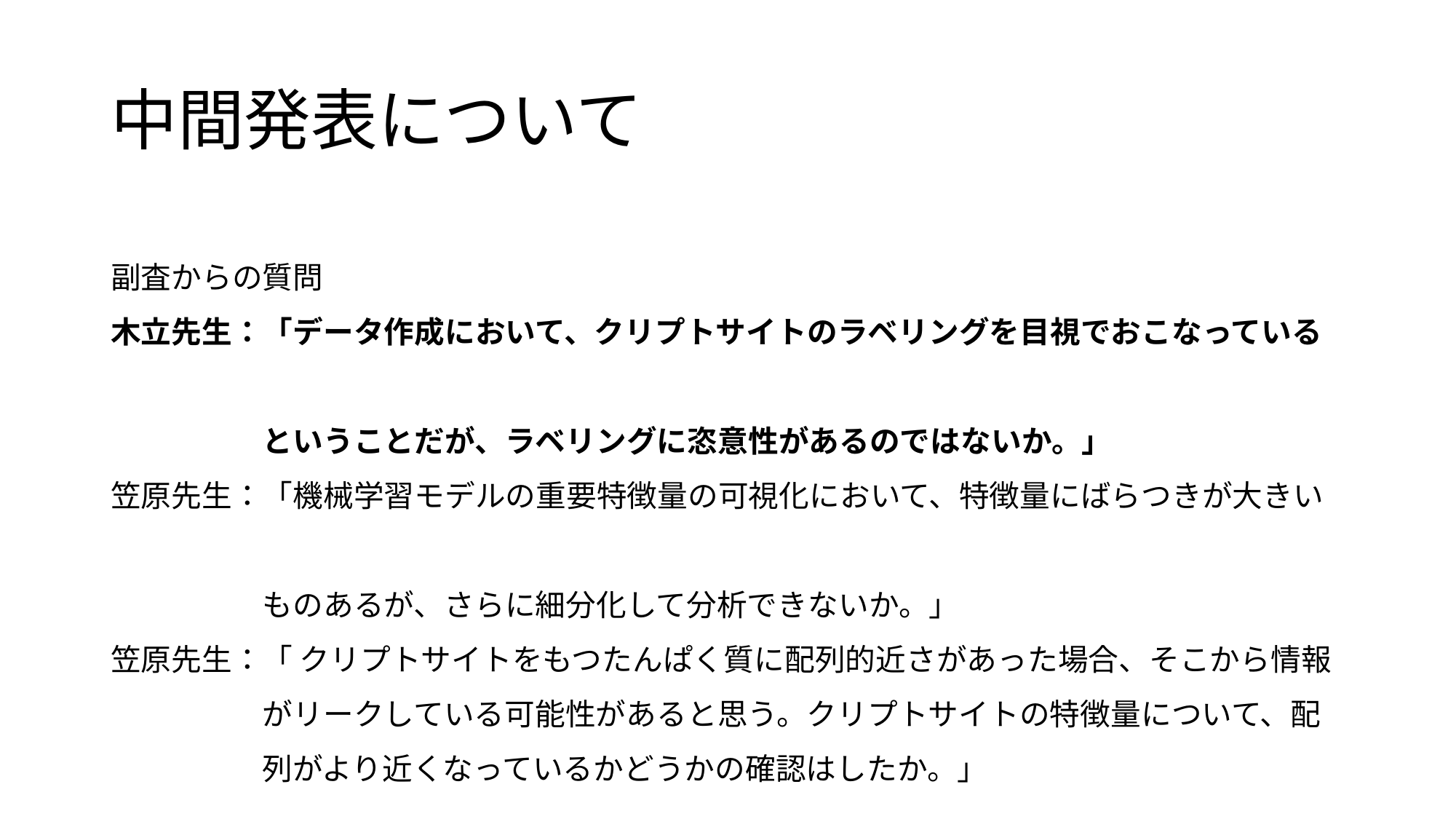

# 中間発表について
副査からの質問
木立先生：「データ作成において、クリプトサイトのラベリングを目視でおこなっている
　　　　　ということだが、ラベリングに恣意性があるのではないか。」
笠原先生：「機械学習モデルの重要特徴量の可視化において、特徴量にばらつきが大きい
　　　　　ものあるが、さらに細分化して分析できないか。」
笠原先生：「 クリプトサイトをもつたんぱく質に配列的近さがあった場合、そこから情報
　　　　　がリークしている可能性があると思う。クリプトサイトの特徴量について、配
　　　　　列がより近くなっているかどうかの確認はしたか。」